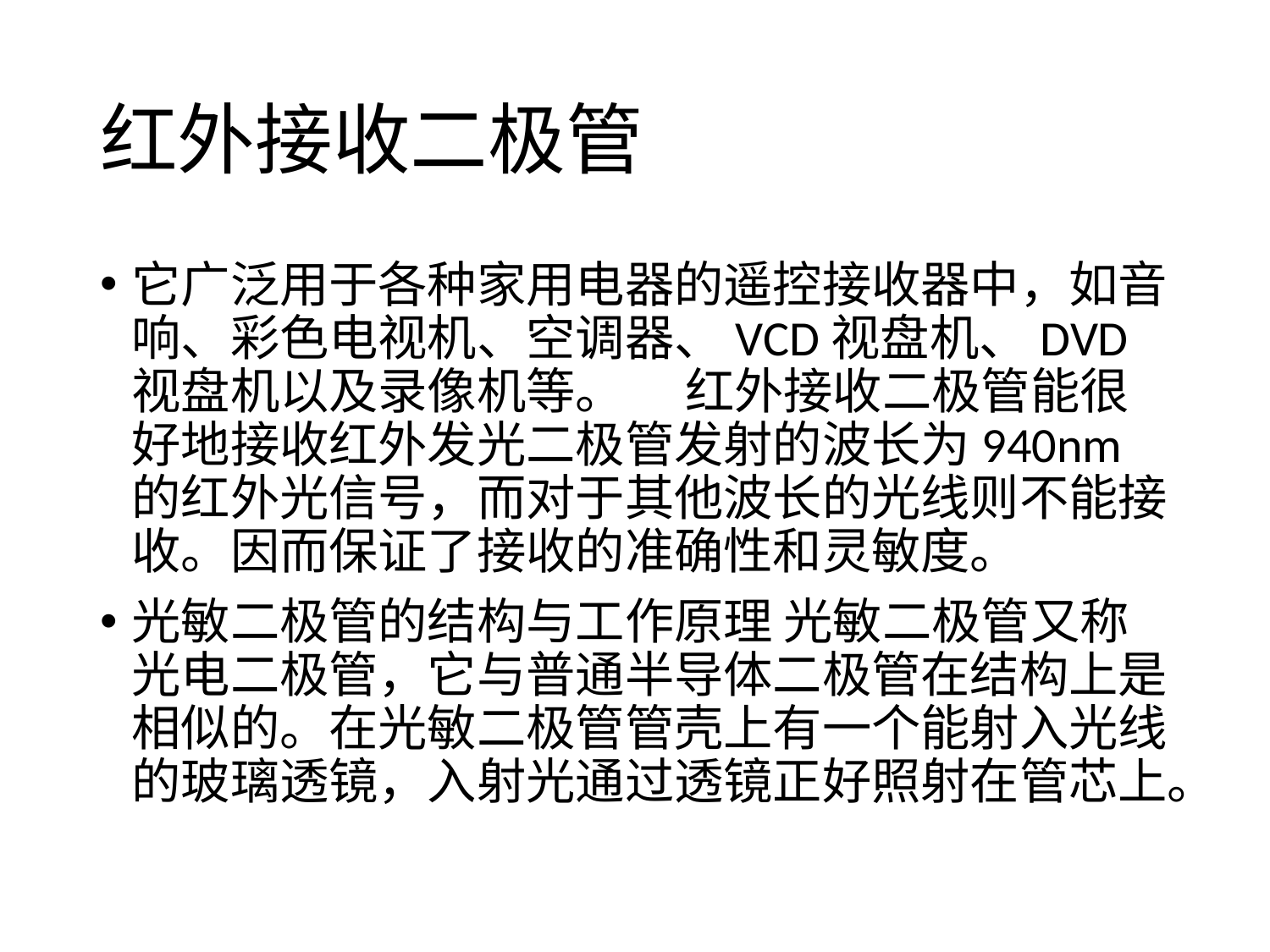

# 红外接收二极管
它广泛用于各种家用电器的遥控接收器中，如音响、彩色电视机、空调器、VCD视盘机、DVD视盘机以及录像机等。 　红外接收二极管能很好地接收红外发光二极管发射的波长为940nm的红外光信号，而对于其他波长的光线则不能接收。因而保证了接收的准确性和灵敏度。
光敏二极管的结构与工作原理 光敏二极管又称光电二极管，它与普通半导体二极管在结构上是相似的。在光敏二极管管壳上有一个能射入光线的玻璃透镜，入射光通过透镜正好照射在管芯上。